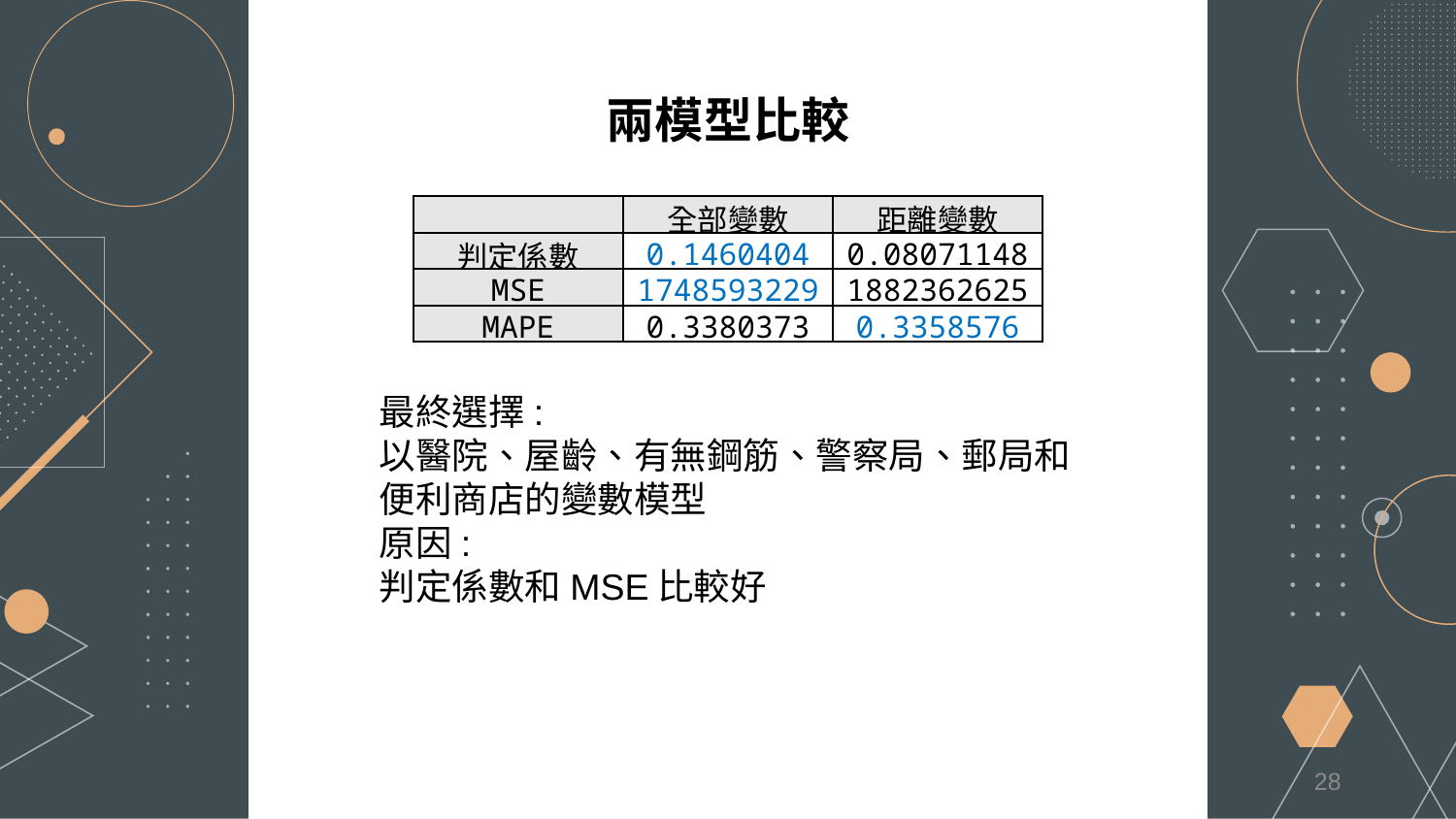

兩模型比較
|  | 全部變數 | 距離變數 |
| --- | --- | --- |
| 判定係數 | 0.1460404 | 0.08071148 |
| MSE | 1748593229 | 1882362625 |
| MAPE | 0.3380373 | 0.3358576 |
最終選擇:
以醫院、屋齡、有無鋼筋、警察局、郵局和便利商店的變數模型
原因:
判定係數和MSE比較好
28